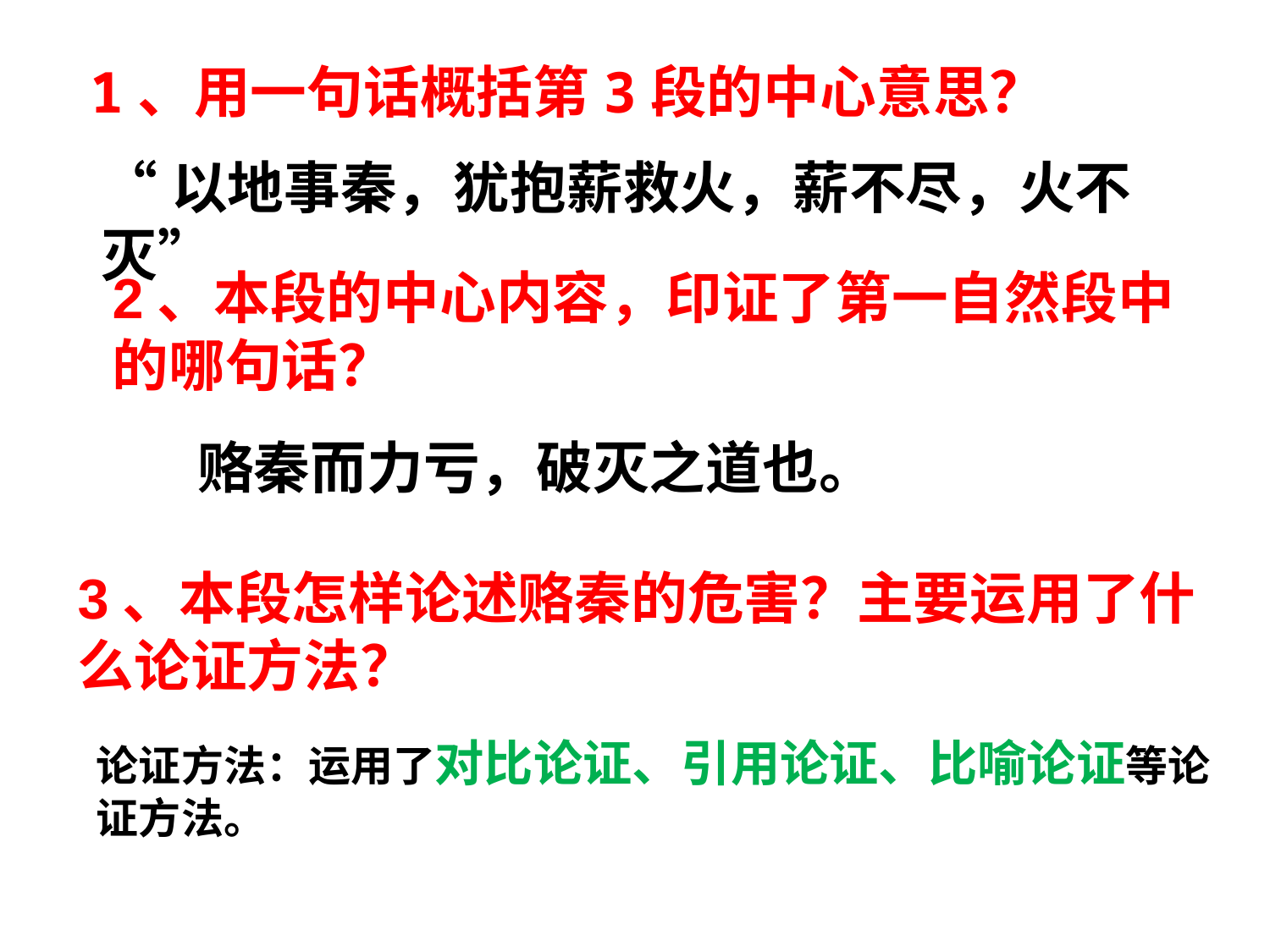

# 1、用一句话概括第3段的中心意思？
“以地事秦，犹抱薪救火，薪不尽，火不灭”
2、本段的中心内容，印证了第一自然段中的哪句话？
赂秦而力亏，破灭之道也。
3、本段怎样论述赂秦的危害？主要运用了什么论证方法？
论证方法：运用了对比论证、引用论证、比喻论证等论证方法。